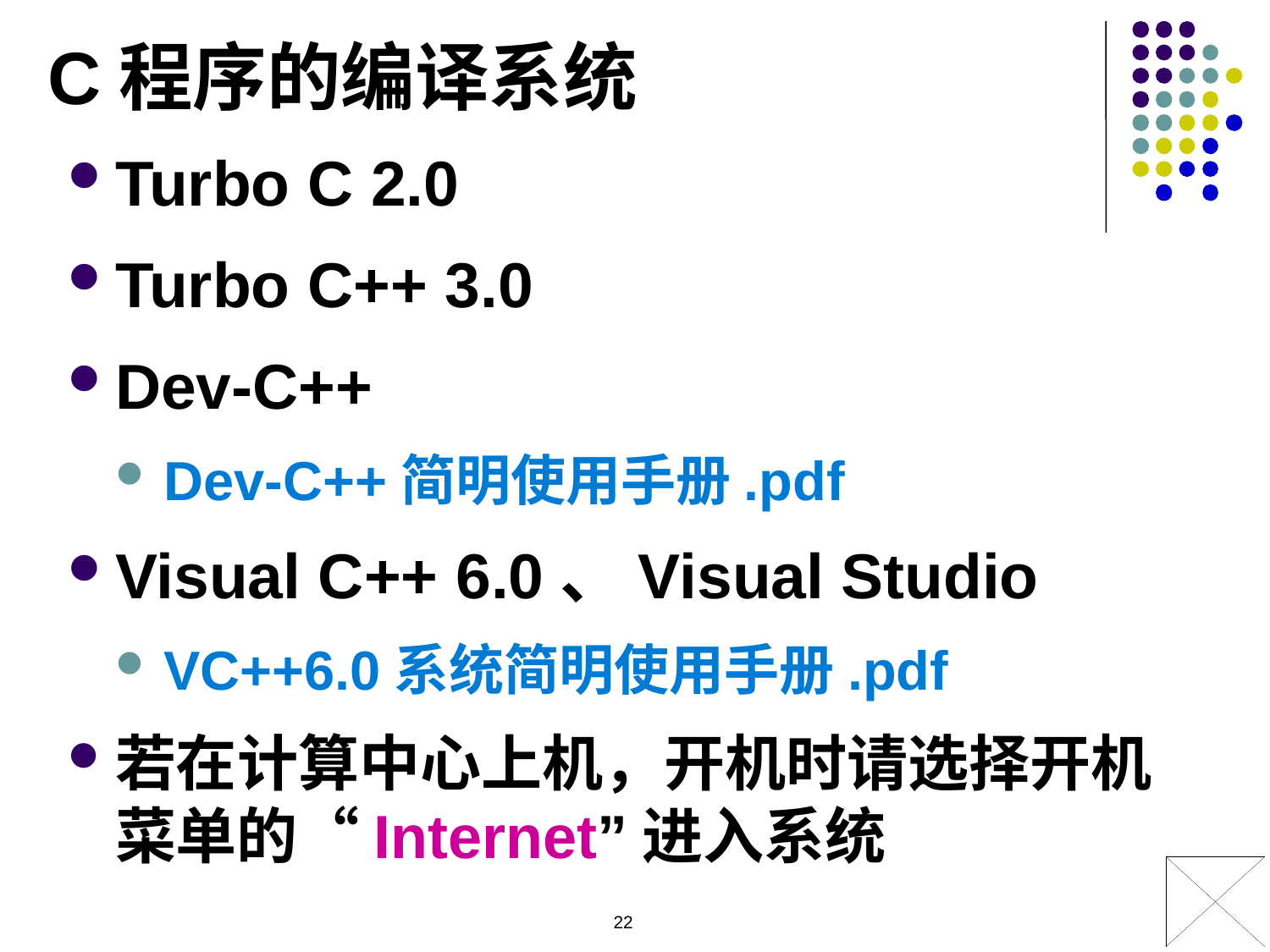

C程序的编译系统
Turbo C 2.0
Turbo C++ 3.0
Dev-C++
Dev-C++简明使用手册.pdf
Visual C++ 6.0、Visual Studio
VC++6.0系统简明使用手册.pdf
若在计算中心上机，开机时请选择开机菜单的“Internet”进入系统
22